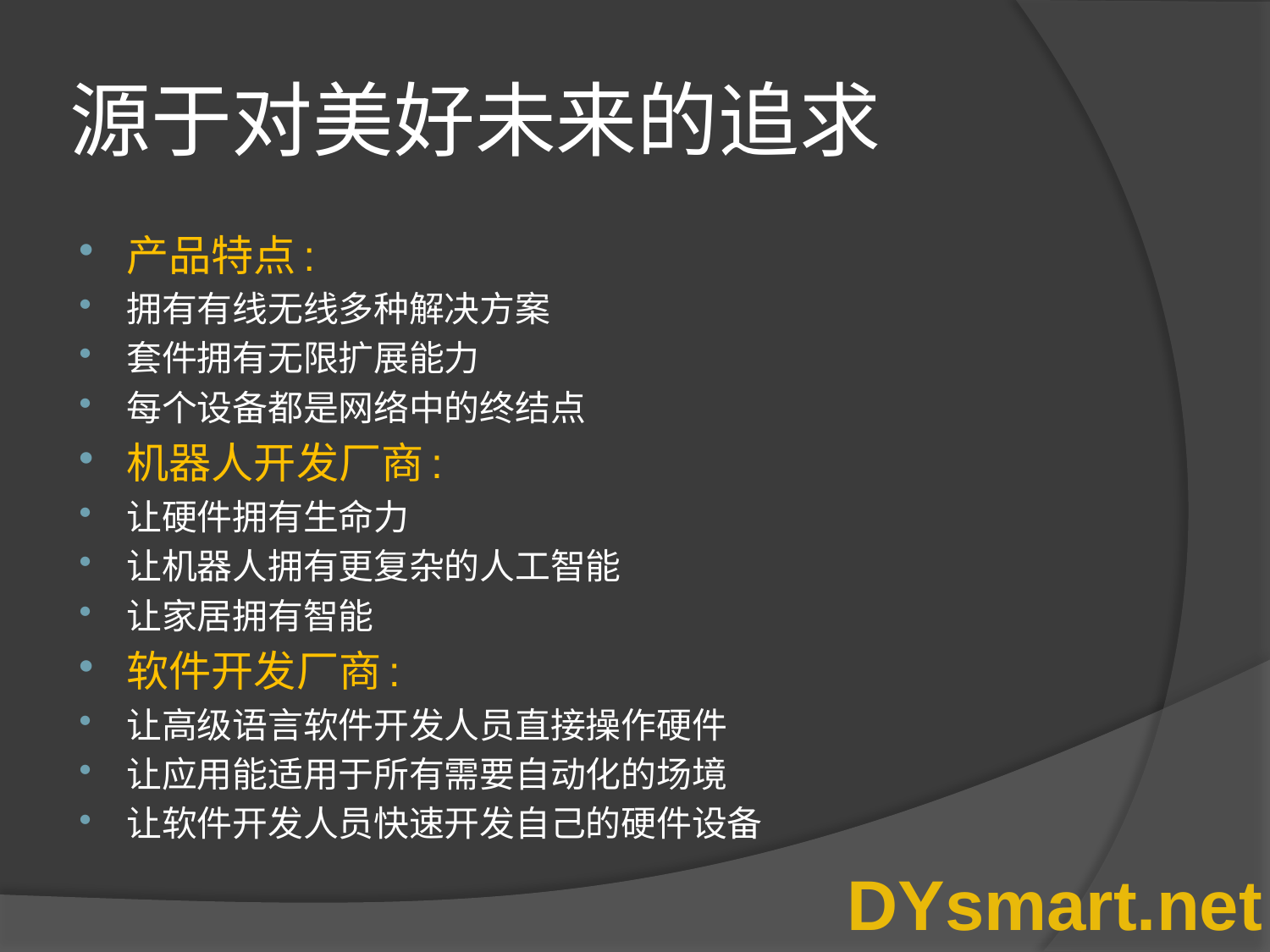

# 源于对美好未来的追求
产品特点:
拥有有线无线多种解决方案
套件拥有无限扩展能力
每个设备都是网络中的终结点
机器人开发厂商:
让硬件拥有生命力
让机器人拥有更复杂的人工智能
让家居拥有智能
软件开发厂商:
让高级语言软件开发人员直接操作硬件
让应用能适用于所有需要自动化的场境
让软件开发人员快速开发自己的硬件设备
DYsmart.net